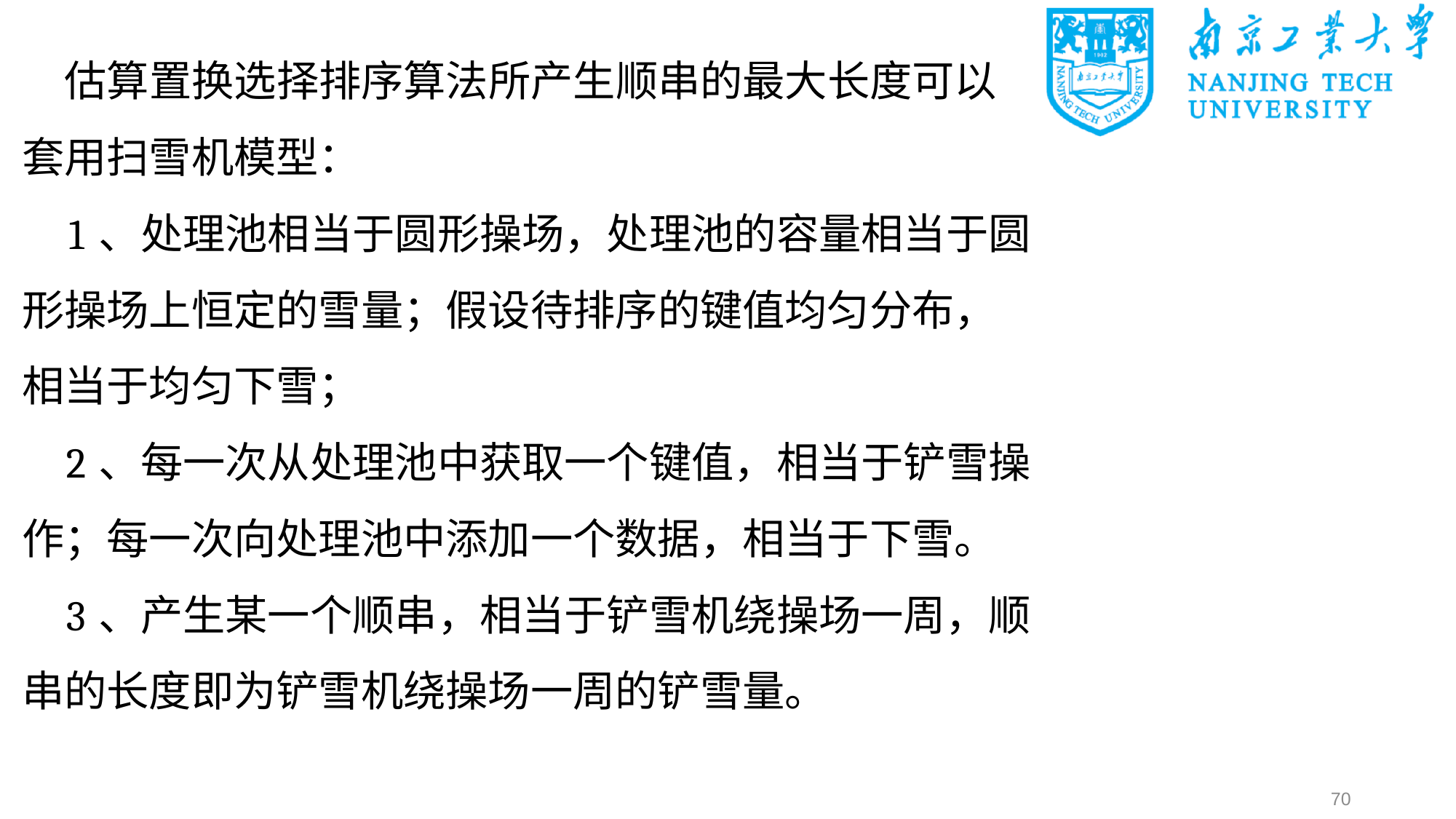

估算置换选择排序算法所产生顺串的最大长度可以套用扫雪机模型：
1、处理池相当于圆形操场，处理池的容量相当于圆形操场上恒定的雪量；假设待排序的键值均匀分布，相当于均匀下雪；
2、每一次从处理池中获取一个键值，相当于铲雪操作；每一次向处理池中添加一个数据，相当于下雪。
3、产生某一个顺串，相当于铲雪机绕操场一周，顺串的长度即为铲雪机绕操场一周的铲雪量。
70